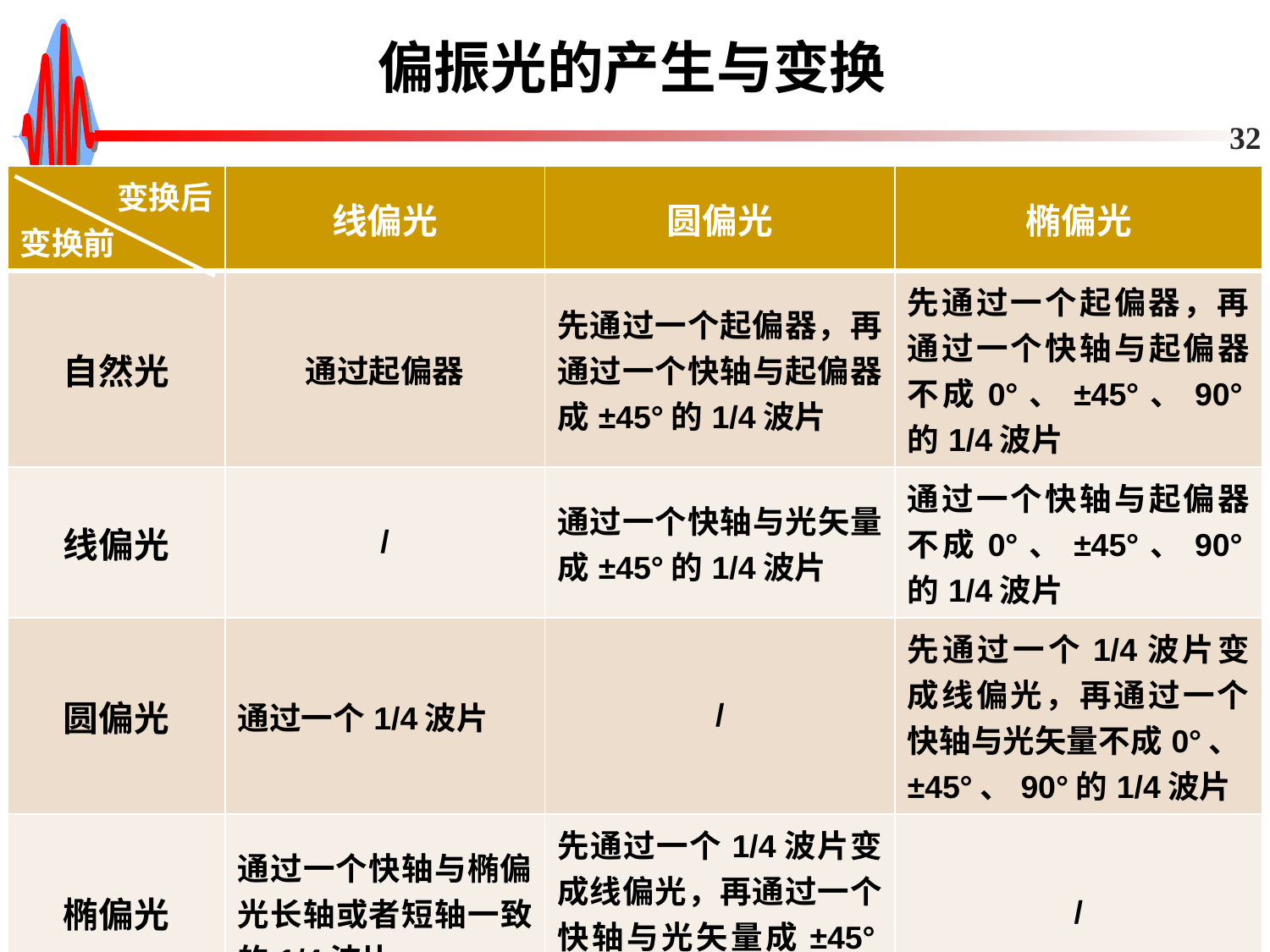

# 偏振光的产生与变换
32
| 变换后 变换前 | 线偏光 | 圆偏光 | 椭偏光 |
| --- | --- | --- | --- |
| 自然光 | 通过起偏器 | 先通过一个起偏器，再通过一个快轴与起偏器成±45°的1/4波片 | 先通过一个起偏器，再通过一个快轴与起偏器不成0°、±45°、90°的1/4波片 |
| 线偏光 | / | 通过一个快轴与光矢量成±45°的1/4波片 | 通过一个快轴与起偏器不成0°、±45°、90°的1/4波片 |
| 圆偏光 | 通过一个1/4波片 | / | 先通过一个1/4波片变成线偏光，再通过一个快轴与光矢量不成0°、±45°、90°的1/4波片 |
| 椭偏光 | 通过一个快轴与椭偏光长轴或者短轴一致的1/4波片 | 先通过一个1/4波片变成线偏光，再通过一个快轴与光矢量成±45°的1/4波片 | / |